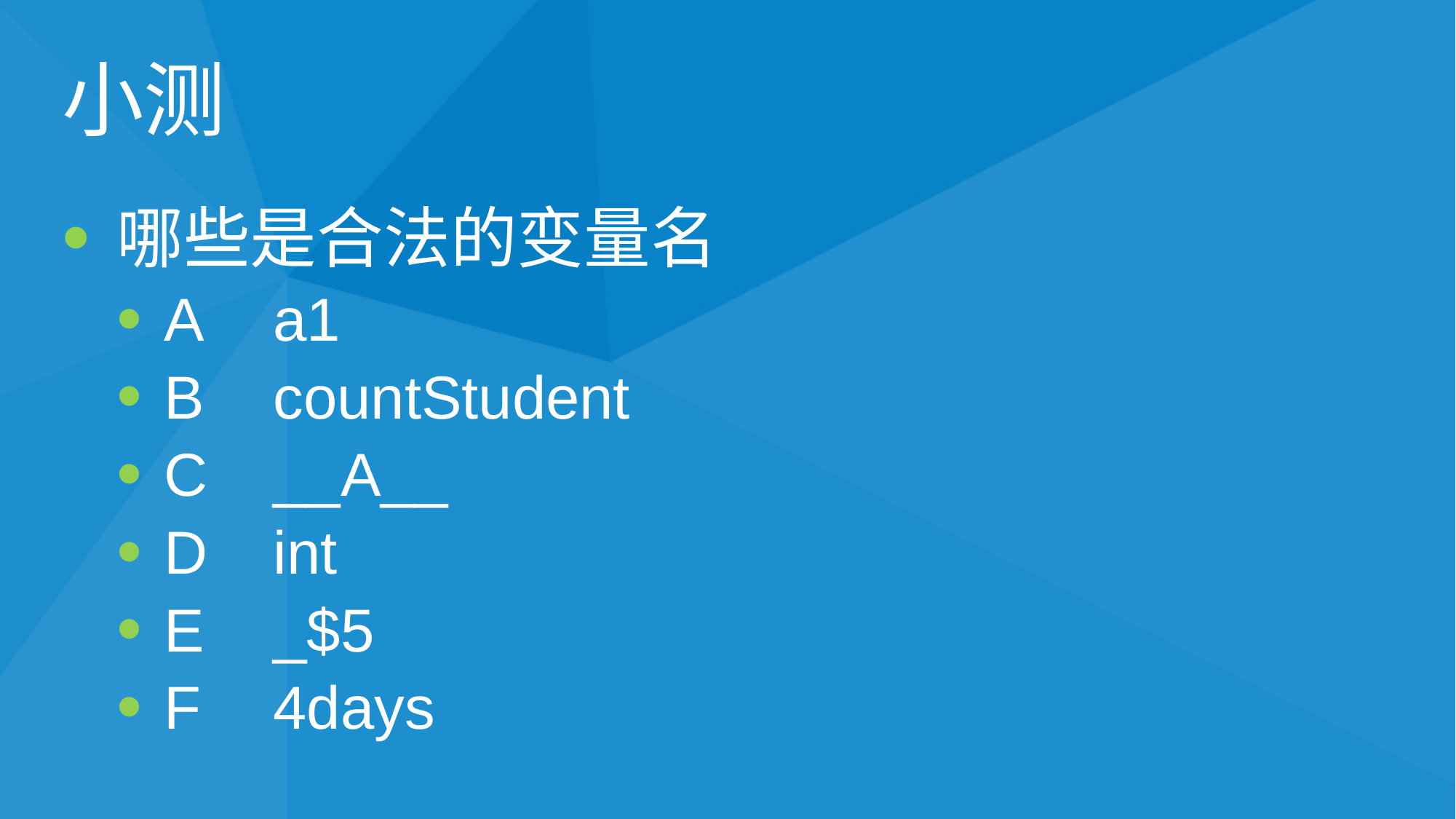

# 小测
哪些是合法的变量名
A	a1
B	countStudent
C	__A__
D	int
E	_$5
F	4days